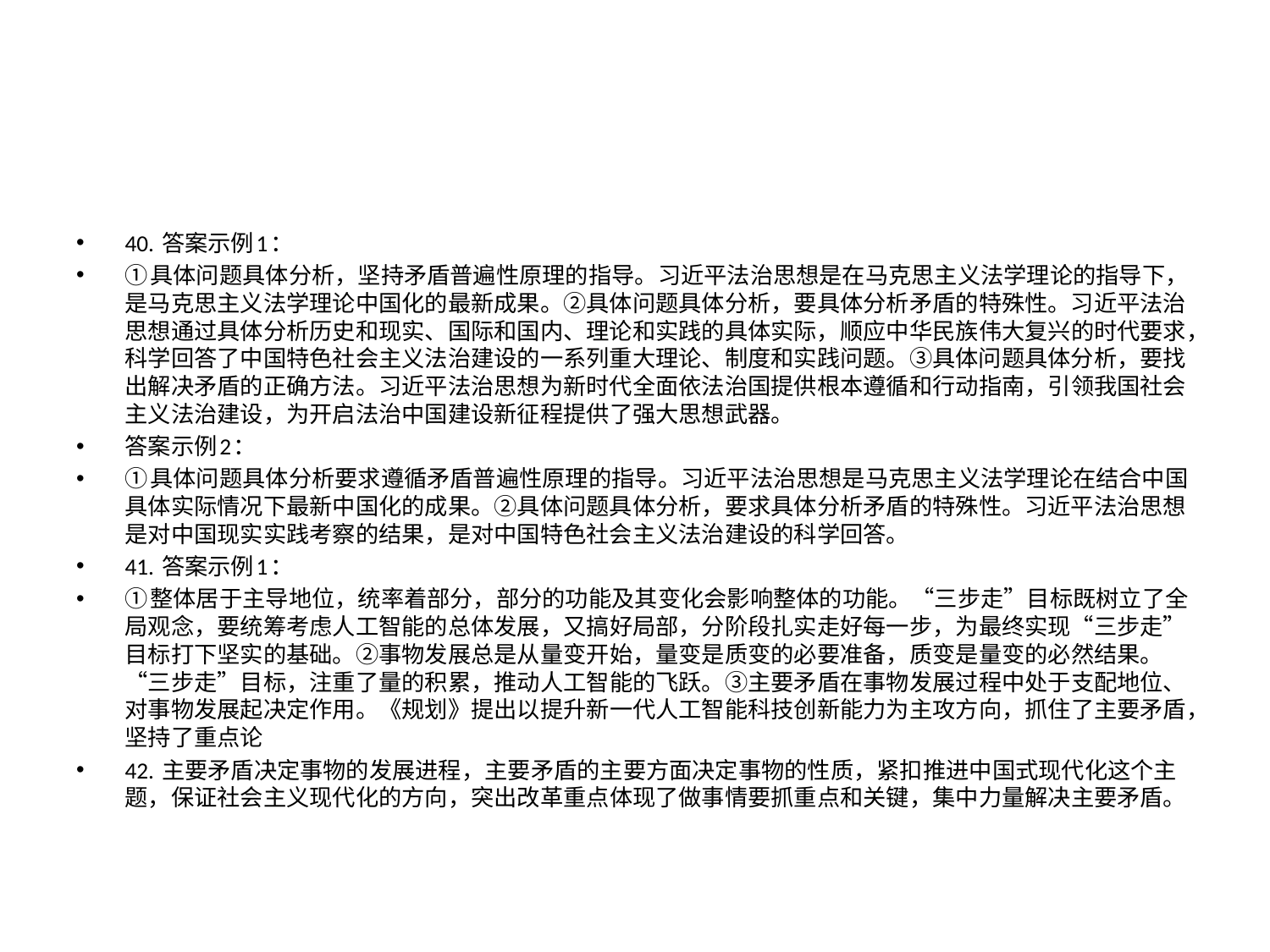

#
40. 答案示例1：
①具体问题具体分析，坚持矛盾普遍性原理的指导。习近平法治思想是在马克思主义法学理论的指导下，是马克思主义法学理论中国化的最新成果。②具体问题具体分析，要具体分析矛盾的特殊性。习近平法治思想通过具体分析历史和现实、国际和国内、理论和实践的具体实际，顺应中华民族伟大复兴的时代要求，科学回答了中国特色社会主义法治建设的一系列重大理论、制度和实践问题。③具体问题具体分析，要找出解决矛盾的正确方法。习近平法治思想为新时代全面依法治国提供根本遵循和行动指南，引领我国社会主义法治建设，为开启法治中国建设新征程提供了强大思想武器。
答案示例2：
①具体问题具体分析要求遵循矛盾普遍性原理的指导。习近平法治思想是马克思主义法学理论在结合中国具体实际情况下最新中国化的成果。②具体问题具体分析，要求具体分析矛盾的特殊性。习近平法治思想是对中国现实实践考察的结果，是对中国特色社会主义法治建设的科学回答。
41. 答案示例1：
①整体居于主导地位，统率着部分，部分的功能及其变化会影响整体的功能。“三步走”目标既树立了全局观念，要统筹考虑人工智能的总体发展，又搞好局部，分阶段扎实走好每一步，为最终实现“三步走”目标打下坚实的基础。②事物发展总是从量变开始，量变是质变的必要准备，质变是量变的必然结果。“三步走”目标，注重了量的积累，推动人工智能的飞跃。③主要矛盾在事物发展过程中处于支配地位、对事物发展起决定作用。《规划》提出以提升新一代人工智能科技创新能力为主攻方向，抓住了主要矛盾，坚持了重点论
42. 主要矛盾决定事物的发展进程，主要矛盾的主要方面决定事物的性质，紧扣推进中国式现代化这个主题，保证社会主义现代化的方向，突出改革重点体现了做事情要抓重点和关键，集中力量解决主要矛盾。